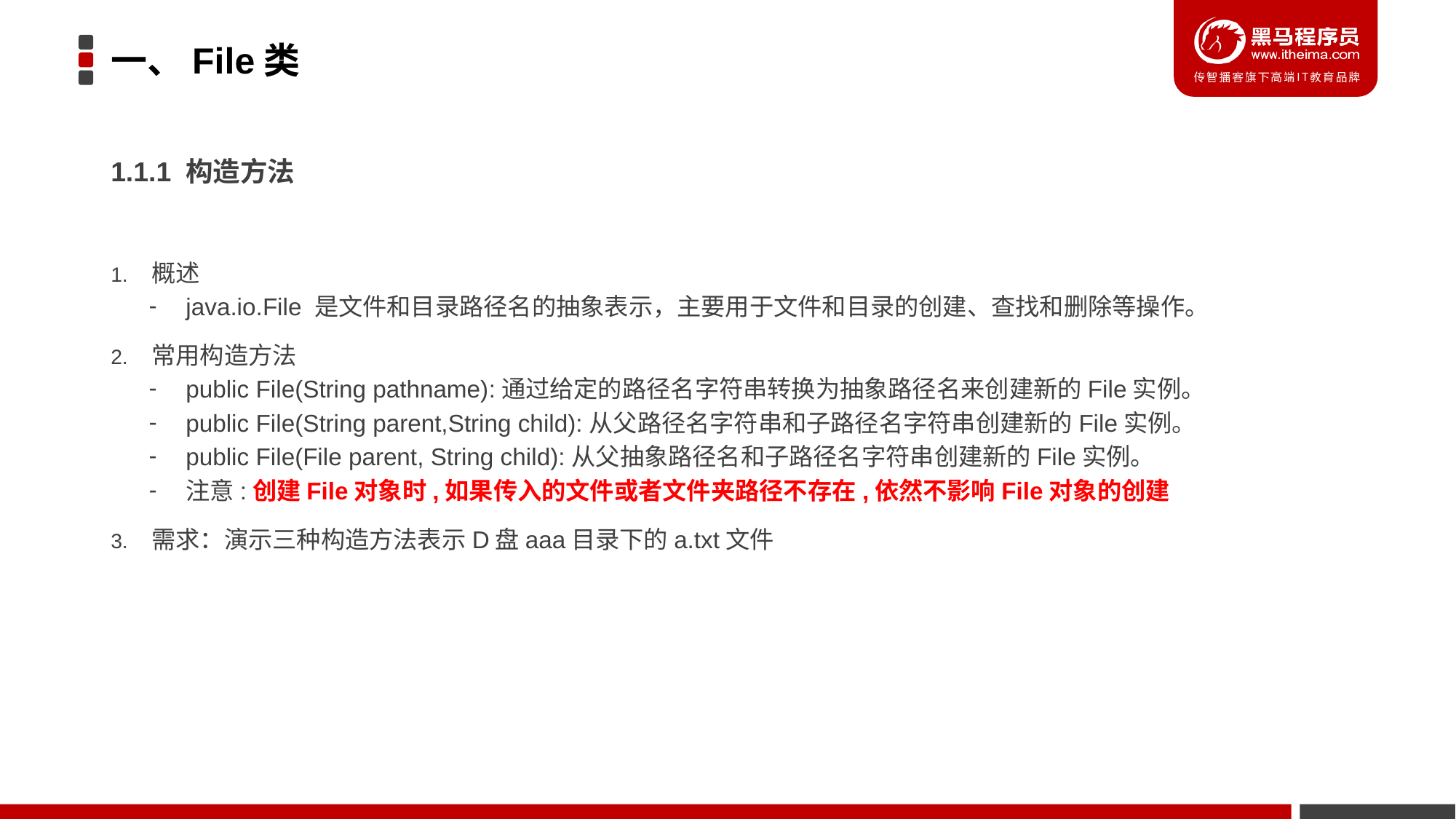

# 一、File类
1.1.1 构造方法
概述
java.io.File 是文件和目录路径名的抽象表示，主要用于文件和目录的创建、查找和删除等操作。
常用构造方法
public File(String pathname):通过给定的路径名字符串转换为抽象路径名来创建新的File实例。
public File(String parent,String child):从父路径名字符串和子路径名字符串创建新的File实例。
public File(File parent, String child):从父抽象路径名和子路径名字符串创建新的File实例。
注意:创建File对象时,如果传入的文件或者文件夹路径不存在,依然不影响File对象的创建
需求：演示三种构造方法表示D盘aaa目录下的a.txt文件